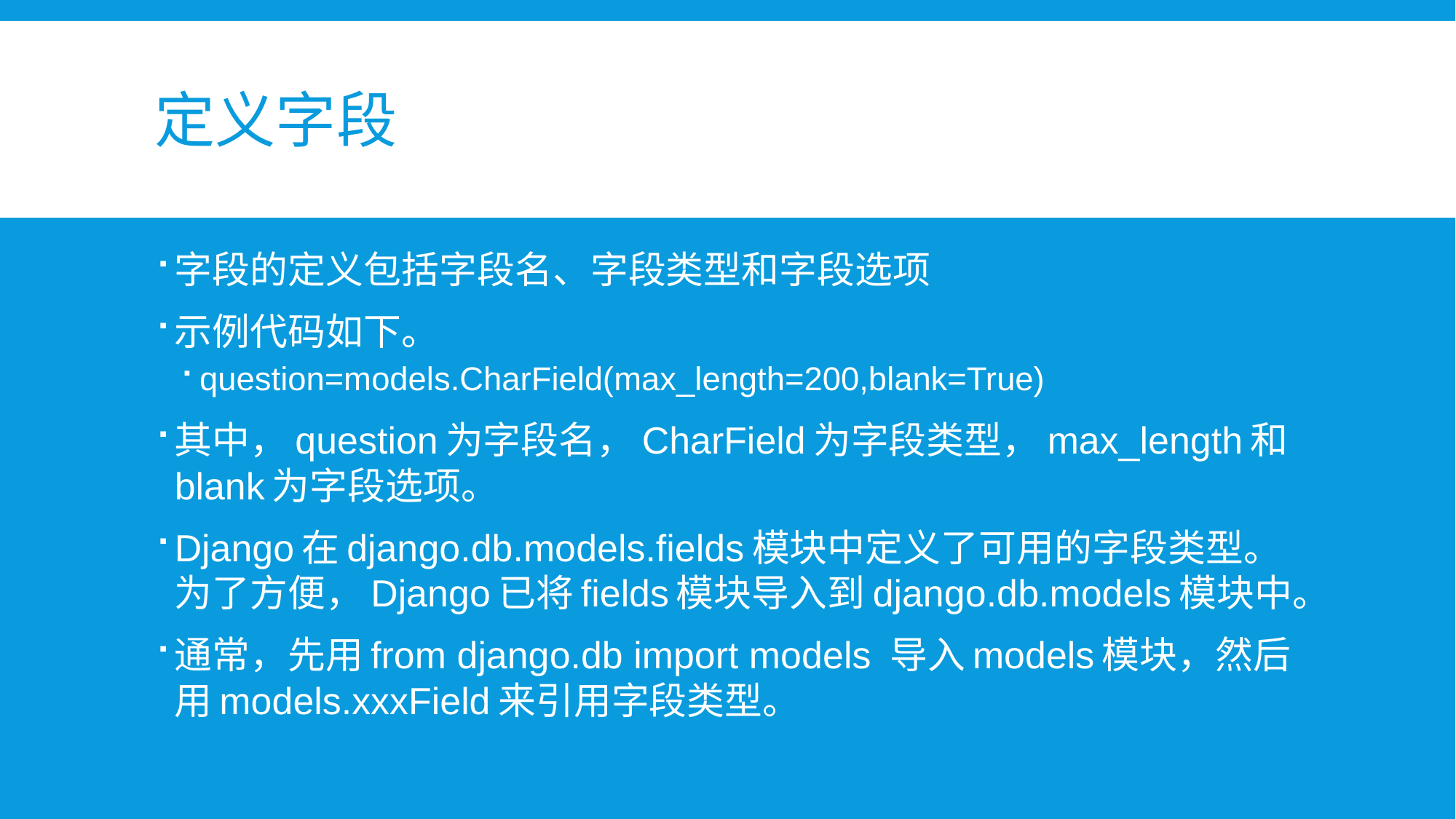

# 定义字段
字段的定义包括字段名、字段类型和字段选项
示例代码如下。
question=models.CharField(max_length=200,blank=True)
其中，question为字段名，CharField为字段类型，max_length和blank为字段选项。
Django在django.db.models.fields模块中定义了可用的字段类型。为了方便，Django已将fields模块导入到django.db.models模块中。
通常，先用from django.db import models 导入models模块，然后用models.xxxField来引用字段类型。